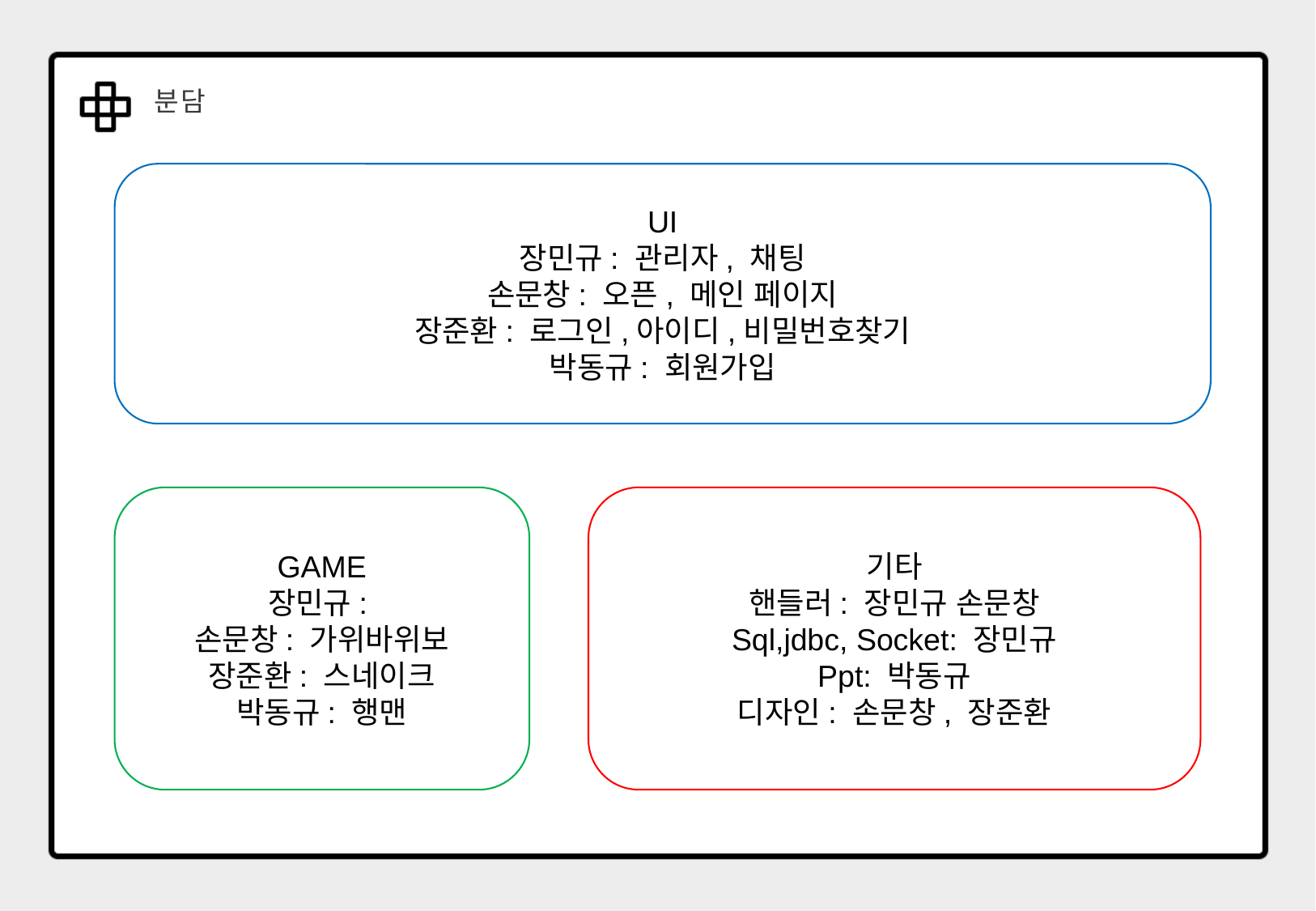

분 담
UI
장민규: 관리자, 채팅
손문창: 오픈, 메인 페이지
장준환: 로그인,아이디,비밀번호찾기
박동규: 회원가입

기타
핸들러: 장민규 손문창
Sql,jdbc, Socket: 장민규
Ppt: 박동규
디자인: 손문창, 장준환
GAME
장민규:
손문창: 가위바위보
장준환: 스네이크
박동규: 행맨